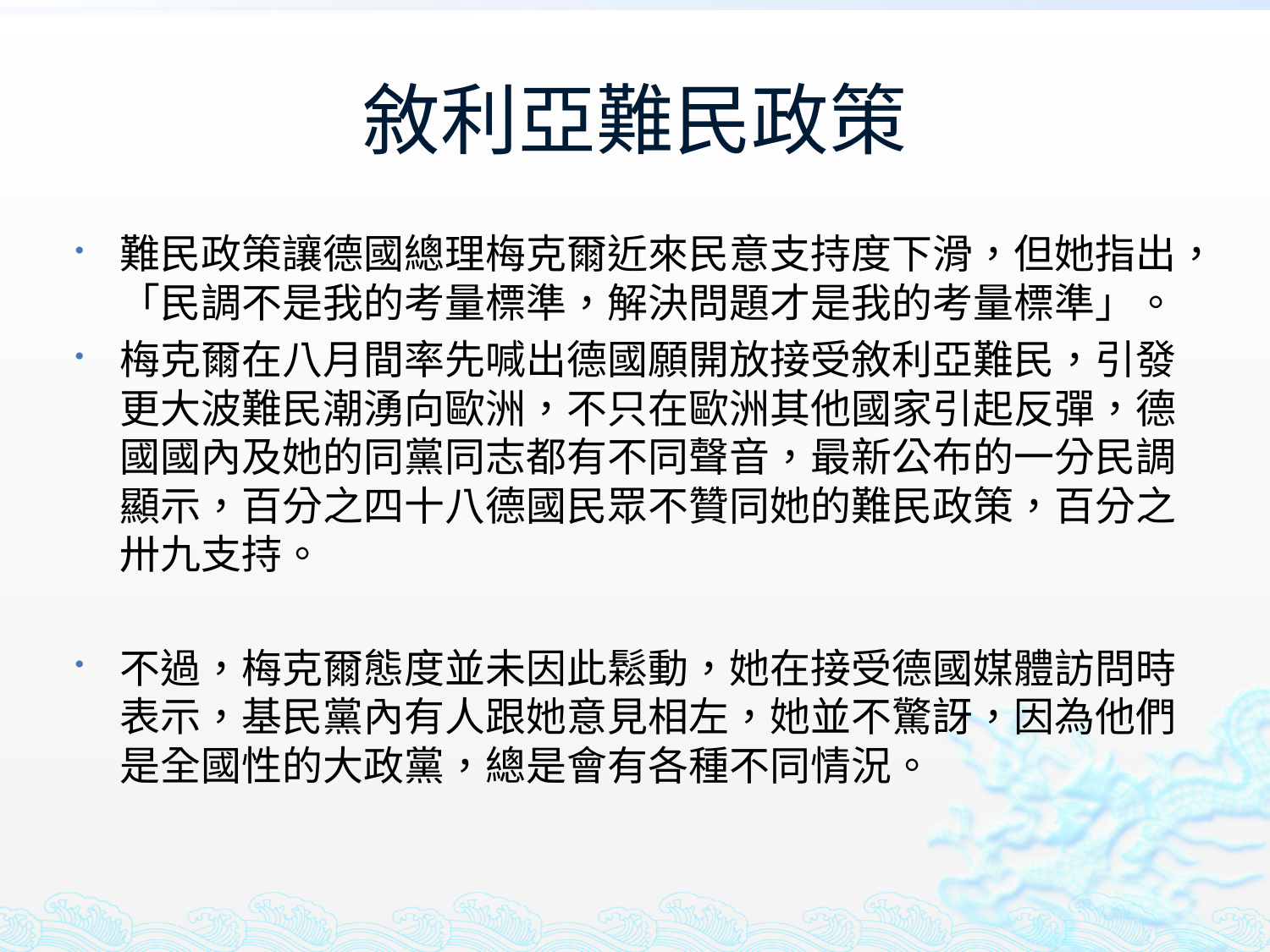

# 敘利亞難民政策
難民政策讓德國總理梅克爾近來民意支持度下滑，但她指出，「民調不是我的考量標準，解決問題才是我的考量標準」。
梅克爾在八月間率先喊出德國願開放接受敘利亞難民，引發更大波難民潮湧向歐洲，不只在歐洲其他國家引起反彈，德國國內及她的同黨同志都有不同聲音，最新公布的一分民調顯示，百分之四十八德國民眾不贊同她的難民政策，百分之卅九支持。

不過，梅克爾態度並未因此鬆動，她在接受德國媒體訪問時表示，基民黨內有人跟她意見相左，她並不驚訝，因為他們是全國性的大政黨，總是會有各種不同情況。